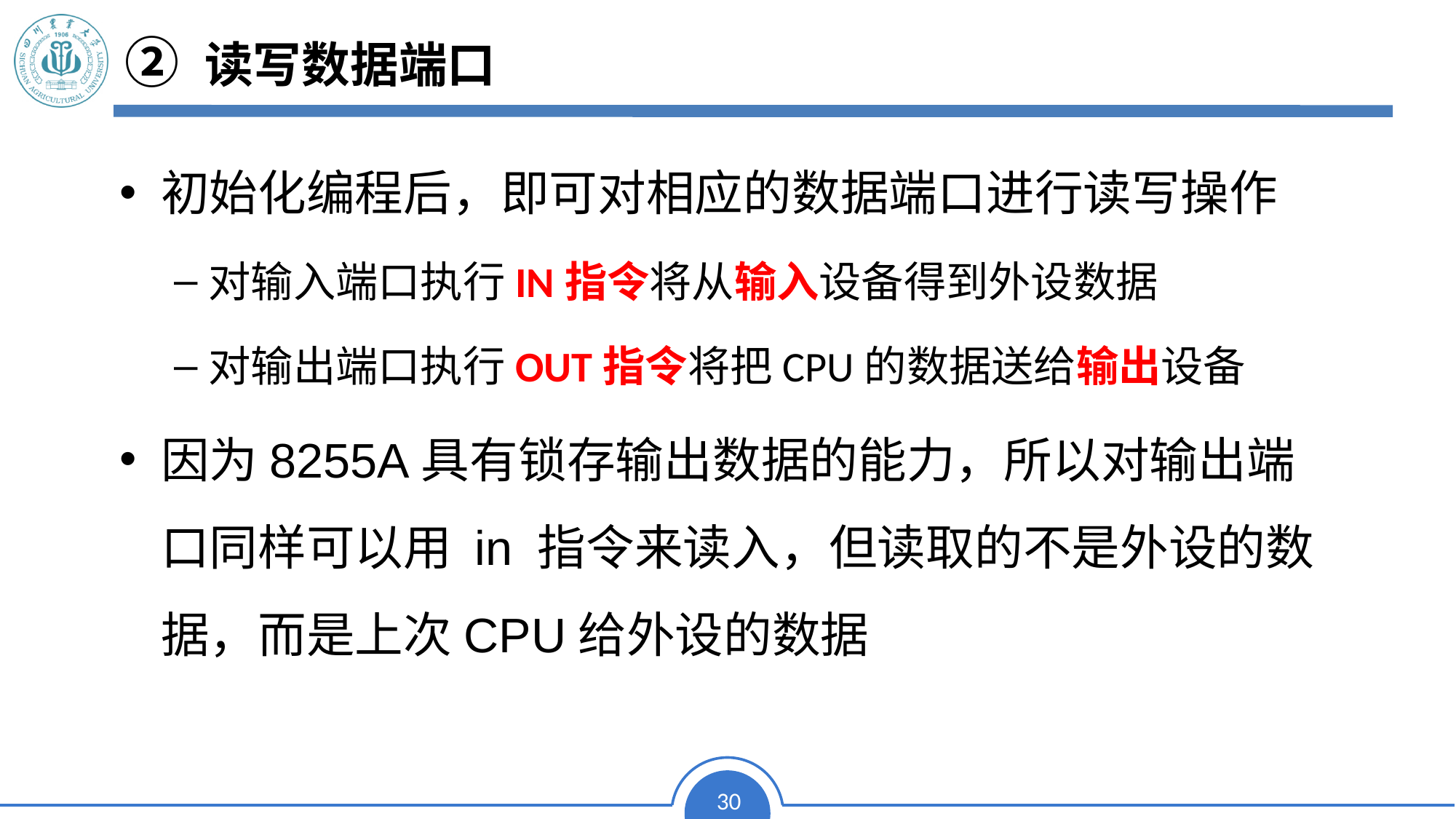

# ② 读写数据端口
初始化编程后，即可对相应的数据端口进行读写操作
对输入端口执行IN指令将从输入设备得到外设数据
对输出端口执行OUT指令将把CPU的数据送给输出设备
因为8255A具有锁存输出数据的能力，所以对输出端口同样可以用 in 指令来读入，但读取的不是外设的数据，而是上次CPU给外设的数据